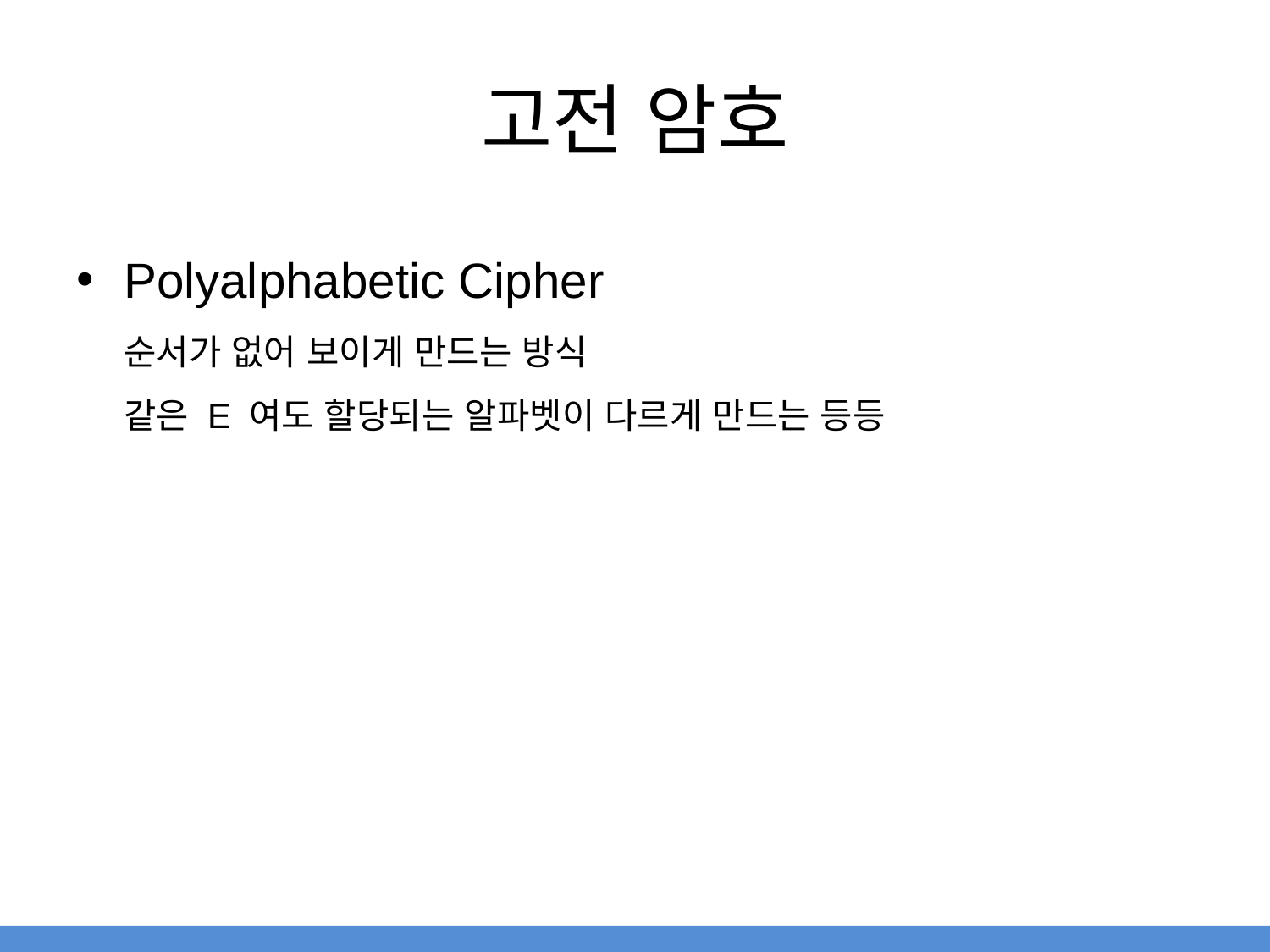

# 고전 암호
Polyalphabetic Cipher
순서가 없어 보이게 만드는 방식
같은 E 여도 할당되는 알파벳이 다르게 만드는 등등